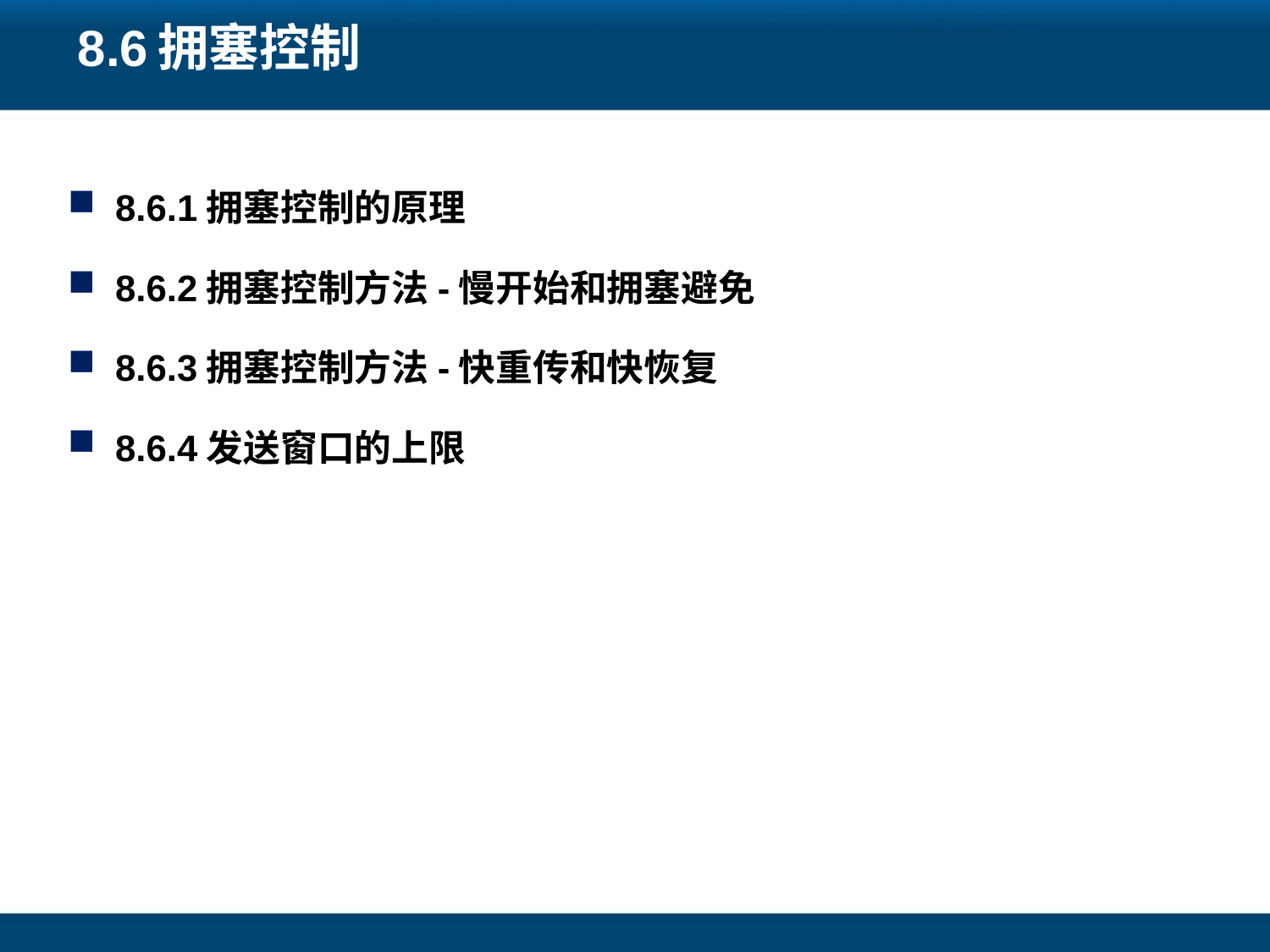

# 8.6拥塞控制
8.6.1拥塞控制的原理
8.6.2拥塞控制方法-慢开始和拥塞避免
8.6.3拥塞控制方法-快重传和快恢复
8.6.4发送窗口的上限